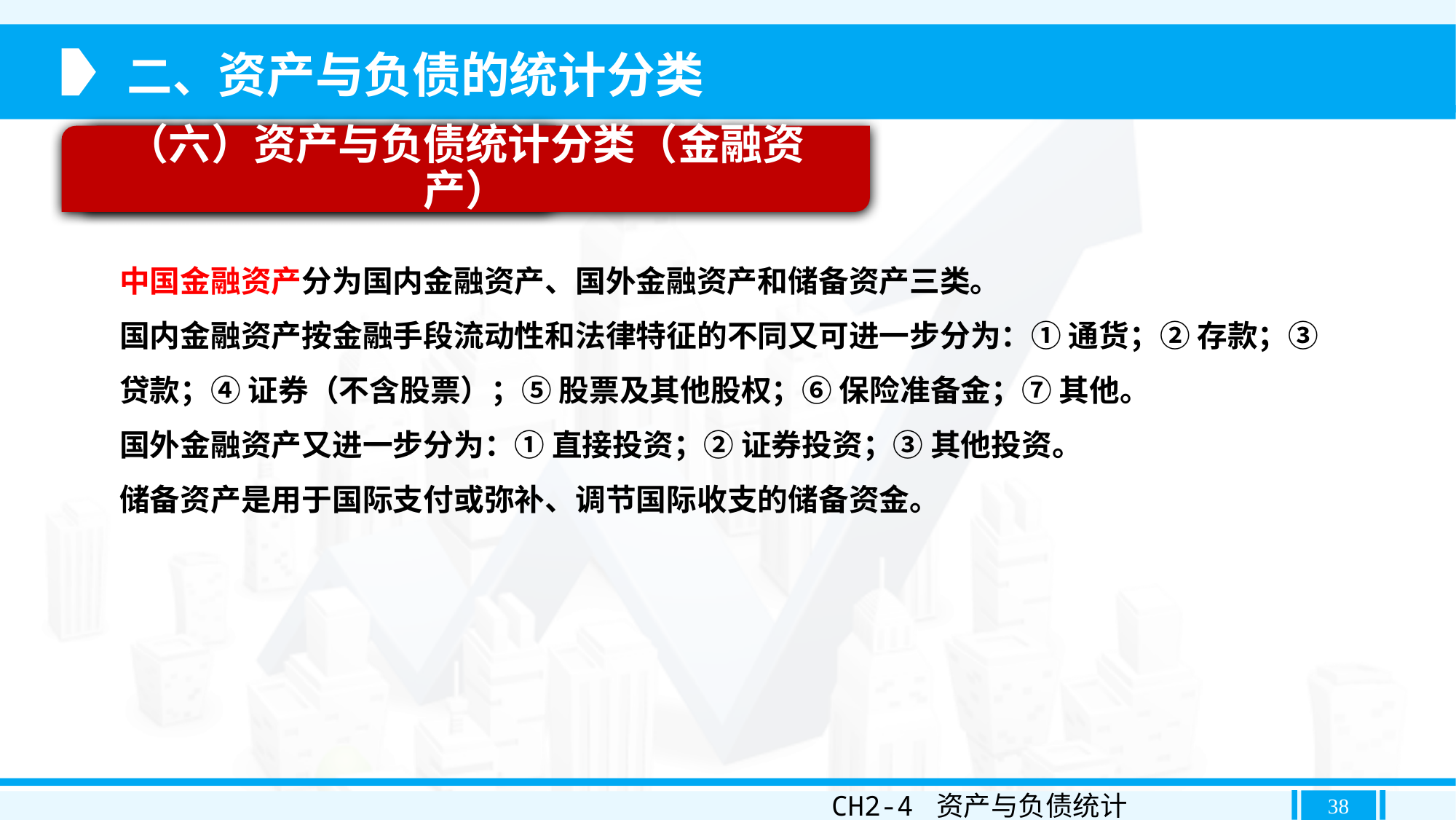

二、资产与负债的统计分类

（六）资产与负债统计分类（金融资产）
资产与负债统计分类
中国金融资产分为国内金融资产、国外金融资产和储备资产三类。
国内金融资产按金融手段流动性和法律特征的不同又可进一步分为：① 通货；② 存款；③ 贷款；④ 证券（不含股票）；⑤ 股票及其他股权；⑥ 保险准备金；⑦ 其他。
国外金融资产又进一步分为：① 直接投资；② 证券投资；③ 其他投资。
储备资产是用于国际支付或弥补、调节国际收支的储备资金。
CH2-4 资产与负债统计
38